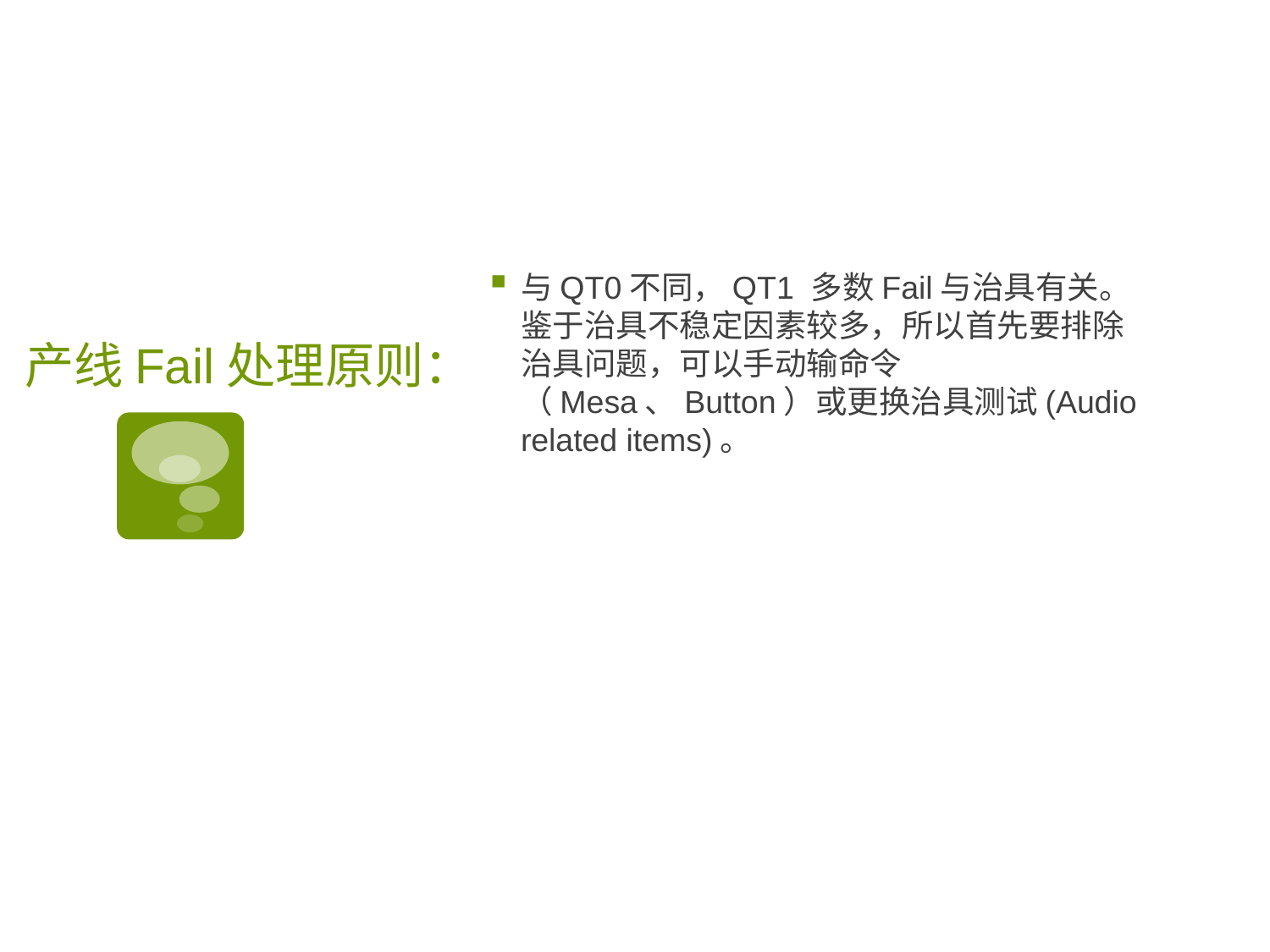

与QT0不同，QT1 多数Fail与治具有关。鉴于治具不稳定因素较多，所以首先要排除治具问题，可以手动输命令（Mesa、Button）或更换治具测试(Audio related items)。

# 产线Fail处理原则：